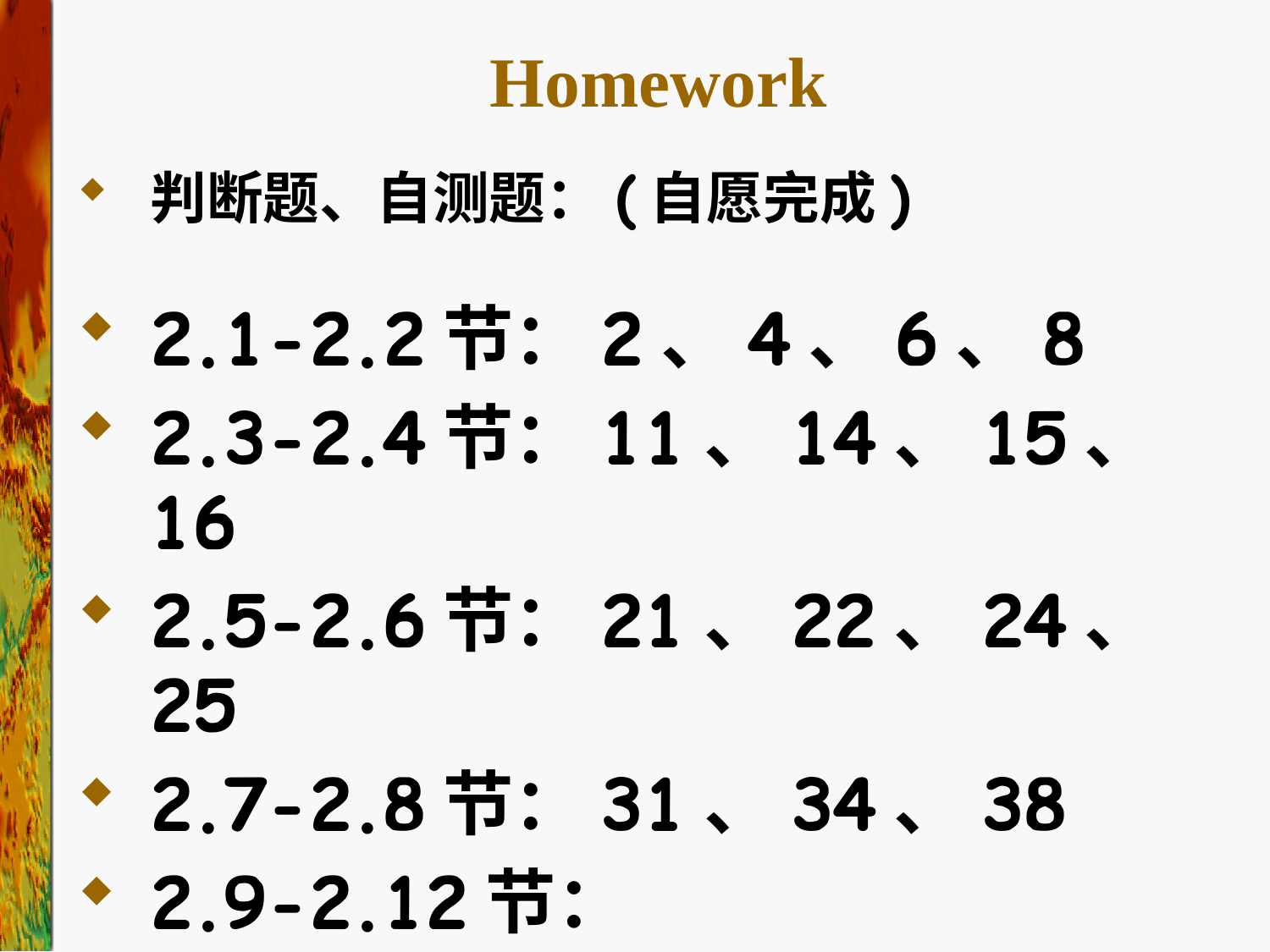

# Homework
判断题、自测题：(自愿完成)

2.1-2.2节：2、4、6、8
2.3-2.4节：11、14、15、16
2.5-2.6节：21、22、24、25
2.7-2.8节：31、34、38
2.9-2.12节：46、52、56、58、60
                          每一题选2小题完成(a、b)